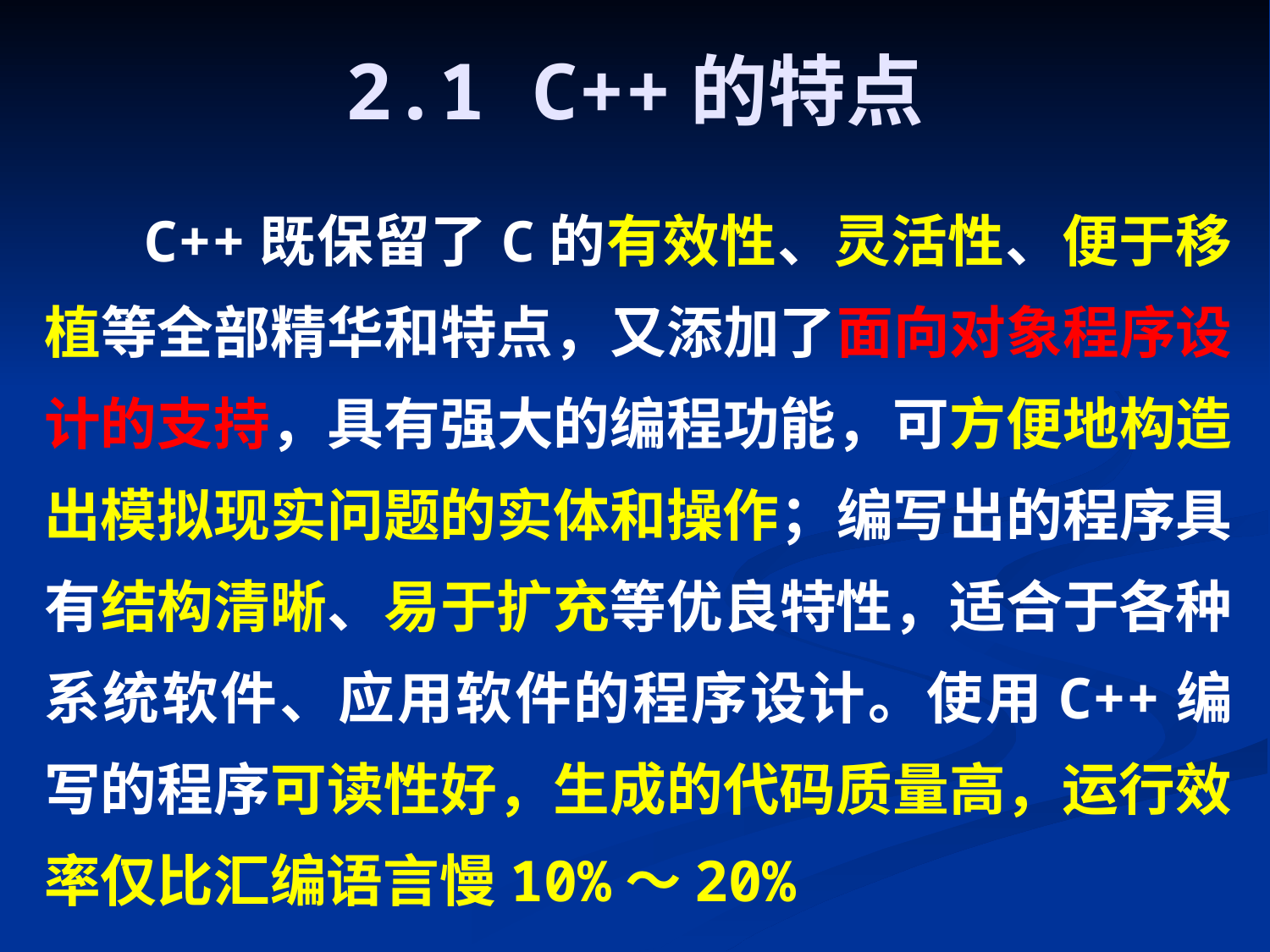

2.1 C++的特点
C++既保留了C的有效性、灵活性、便于移植等全部精华和特点，又添加了面向对象程序设计的支持，具有强大的编程功能，可方便地构造出模拟现实问题的实体和操作；编写出的程序具有结构清晰、易于扩充等优良特性，适合于各种系统软件、应用软件的程序设计。使用C++编写的程序可读性好，生成的代码质量高，运行效率仅比汇编语言慢10%～20%